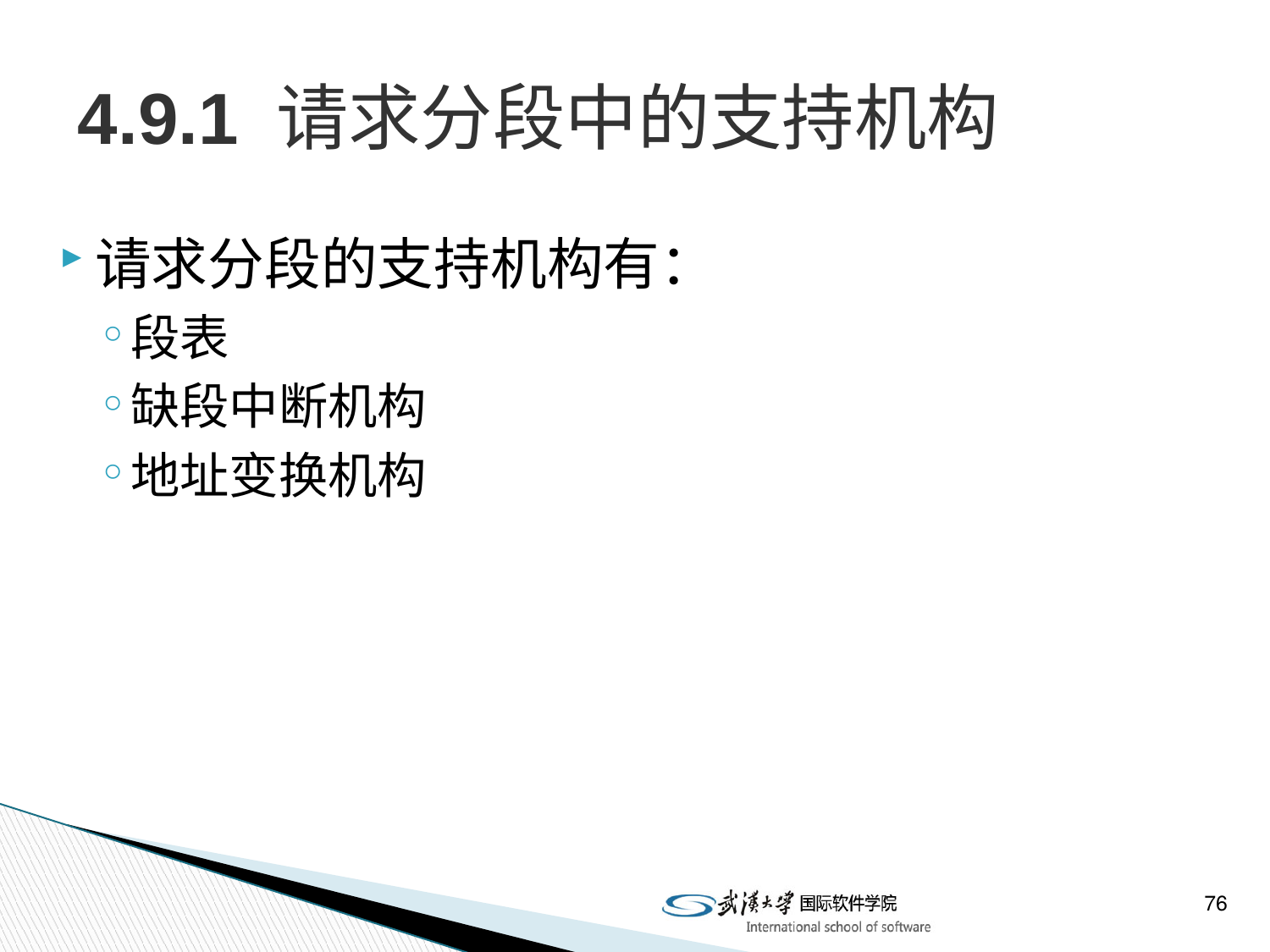

# 4.9.1 请求分段中的支持机构
请求分段的支持机构有：
段表
缺段中断机构
地址变换机构